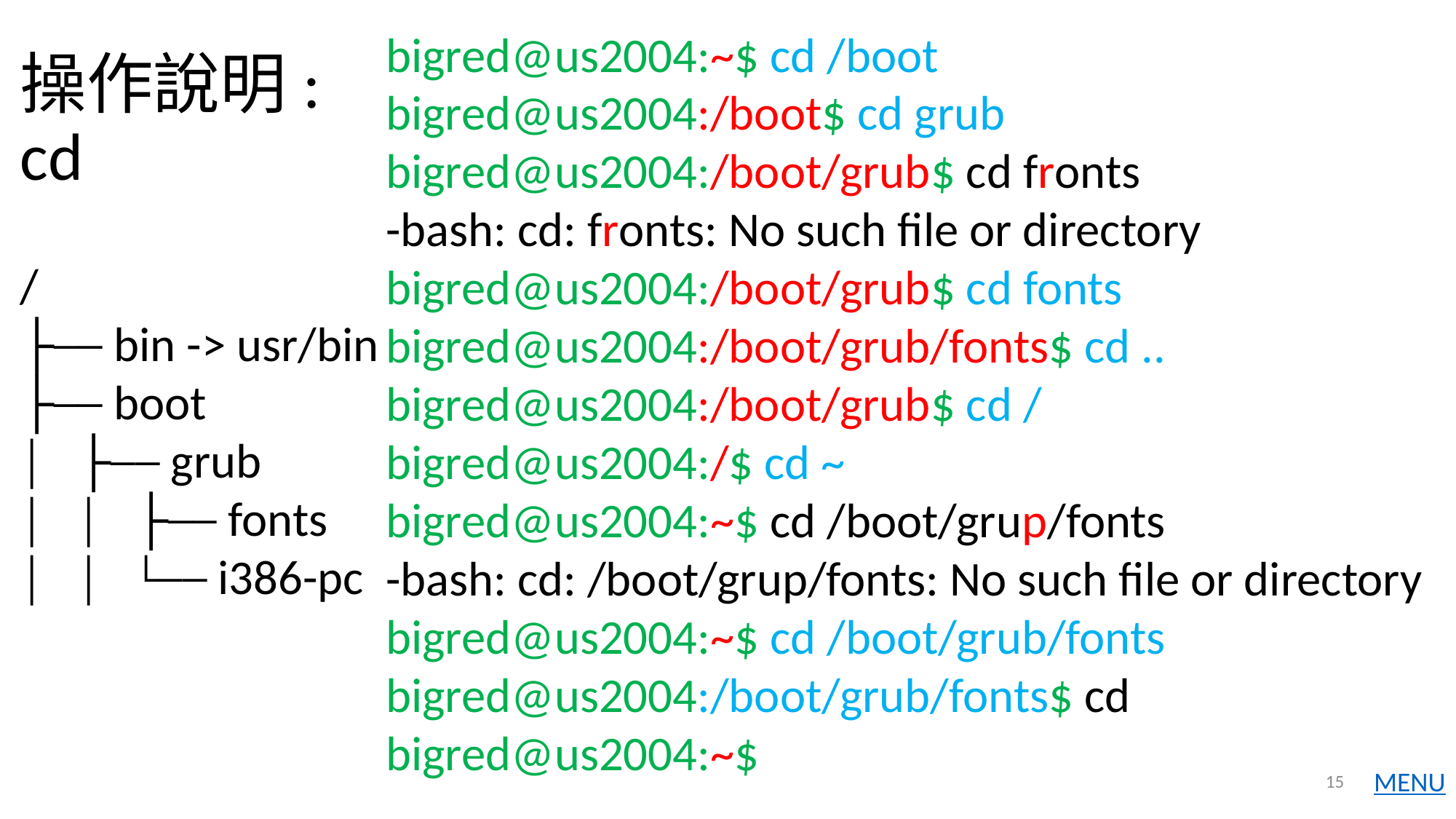

bigred@us2004:~$ cd /boot
bigred@us2004:/boot$ cd grub
bigred@us2004:/boot/grub$ cd fronts
-bash: cd: fronts: No such file or directory
bigred@us2004:/boot/grub$ cd fonts
bigred@us2004:/boot/grub/fonts$ cd ..
bigred@us2004:/boot/grub$ cd /
bigred@us2004:/$ cd ~
bigred@us2004:~$ cd /boot/grup/fonts
-bash: cd: /boot/grup/fonts: No such file or directory
bigred@us2004:~$ cd /boot/grub/fonts
bigred@us2004:/boot/grub/fonts$ cd
bigred@us2004:~$
/
├── bin -> usr/bin
├── boot
│   ├── grub
│   │   ├── fonts
│   │   └── i386-pc
# 操作說明: cd
15